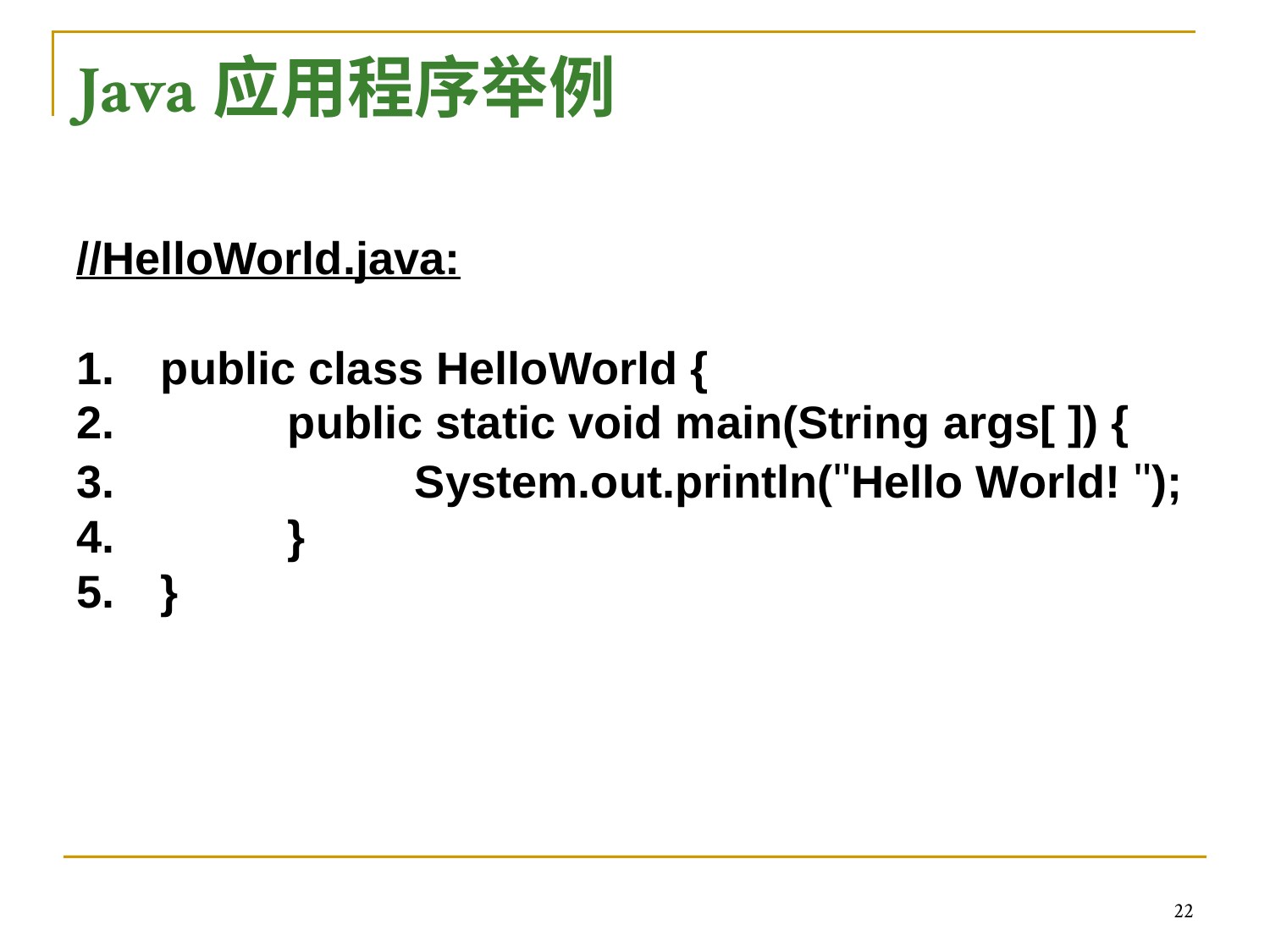

# Java应用程序举例
//HelloWorld.java:

public class HelloWorld {
	public static void main(String args[ ]) {
		System.out.println("Hello World! ");
	}
}

22